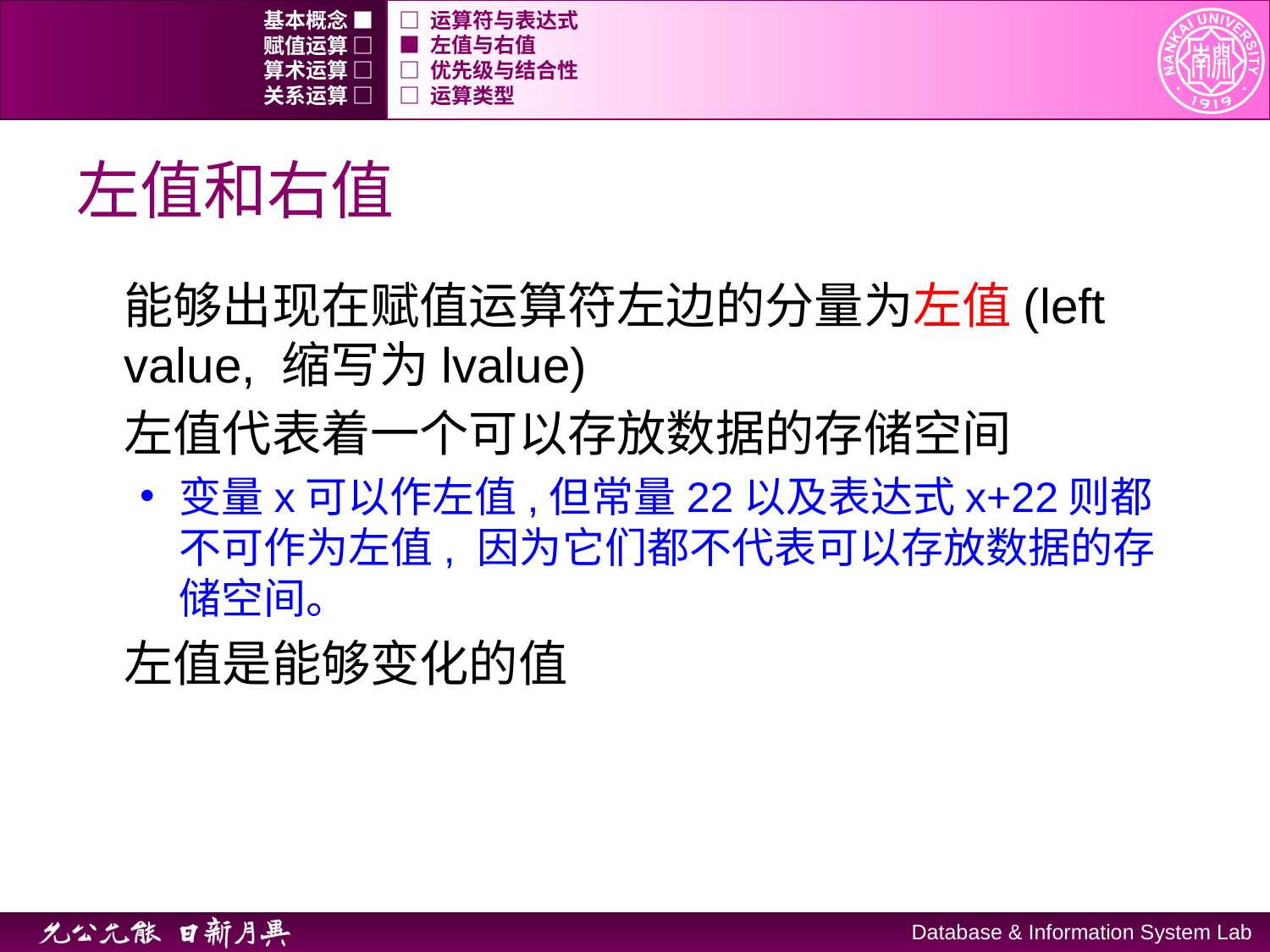

基本概念 ■
□ 运算符与表达式
赋值运算 □
■ 左值与右值
算术运算 □
□ 优先级与结合性
关系运算 □
□ 运算类型
# 左值和右值
能够出现在赋值运算符左边的分量为左值(left value, 缩写为lvalue)
左值代表着一个可以存放数据的存储空间
变量x可以作左值,但常量22以及表达式x+22则都不可作为左值, 因为它们都不代表可以存放数据的存储空间。
左值是能够变化的值